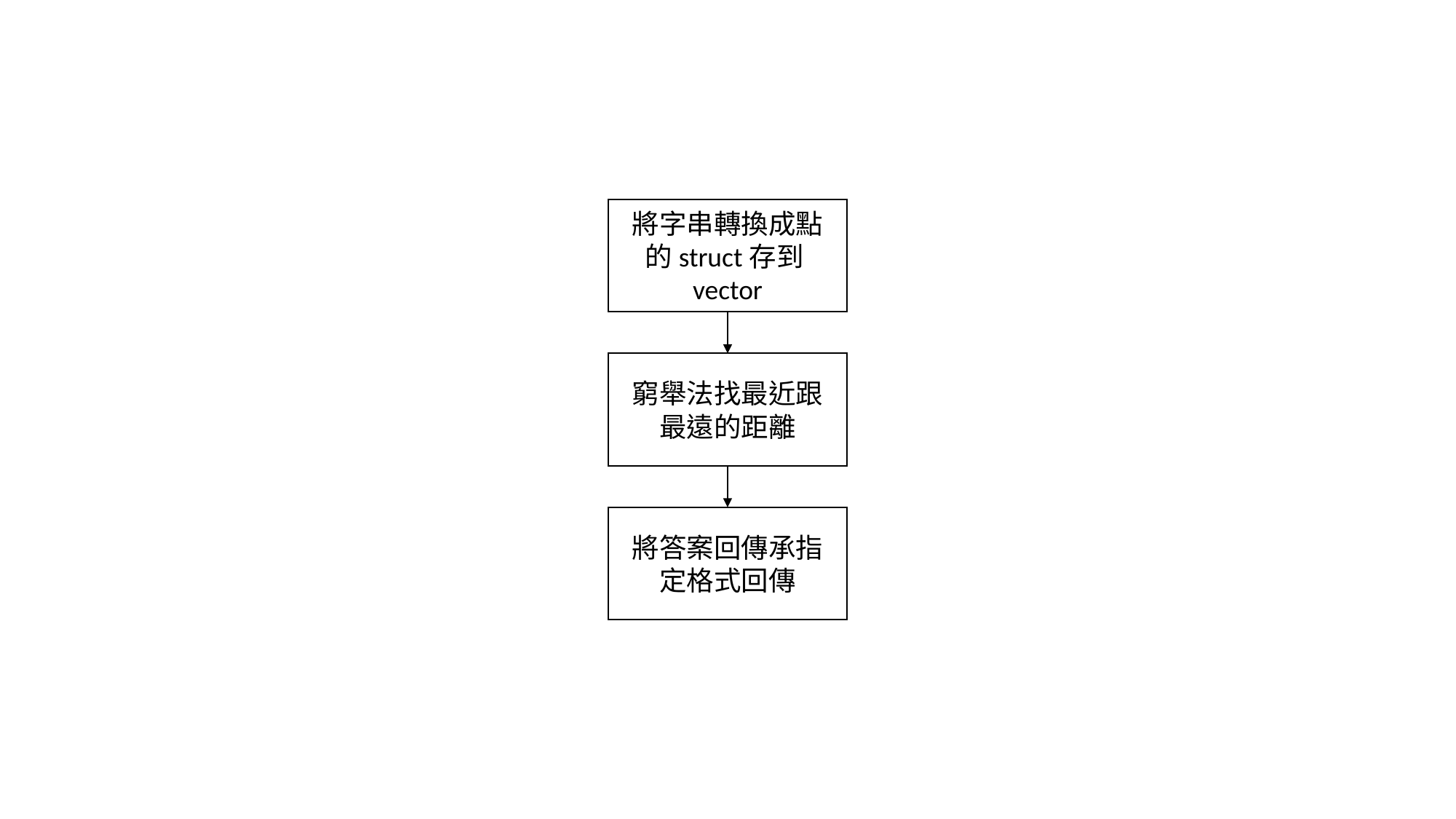

將字串轉換成點的struct存到vector
窮舉法找最近跟最遠的距離
將答案回傳承指定格式回傳